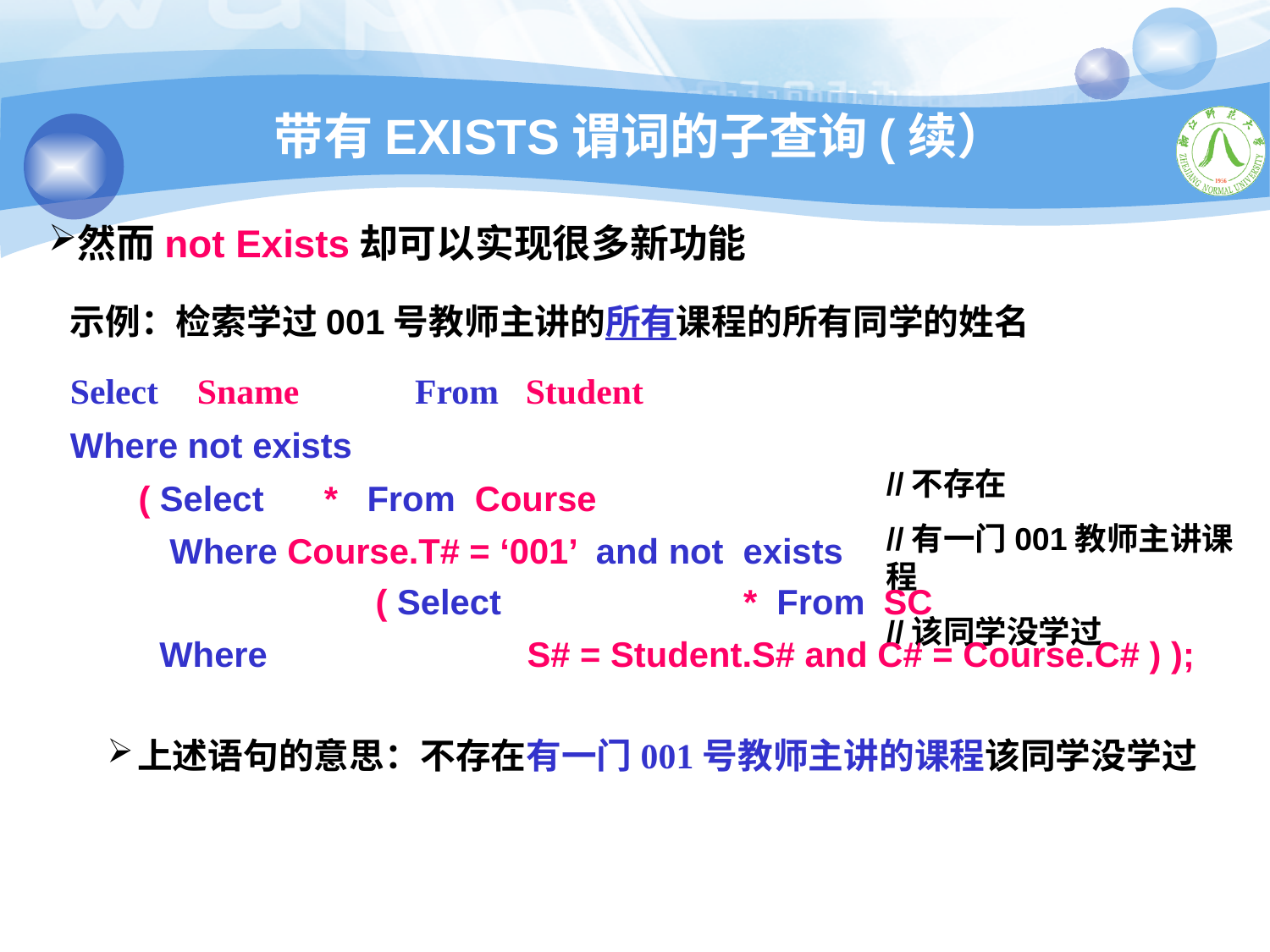

# 带有EXISTS谓词的子查询(续）
然而not Exists却可以实现很多新功能
示例：检索学过001号教师主讲的所有课程的所有同学的姓名
Select	Sname             From   Student
Where not exists
       ( Select	*   From  Course
Where Course.T# = ‘001’  and not  exists
//不存在
//有一门001教师主讲课程
//该同学没学过
( Select	*	From	SC
Where	S# = Student.S# and C# = Course.C# ) );
上述语句的意思：不存在有一门001号教师主讲的课程该同学没学过